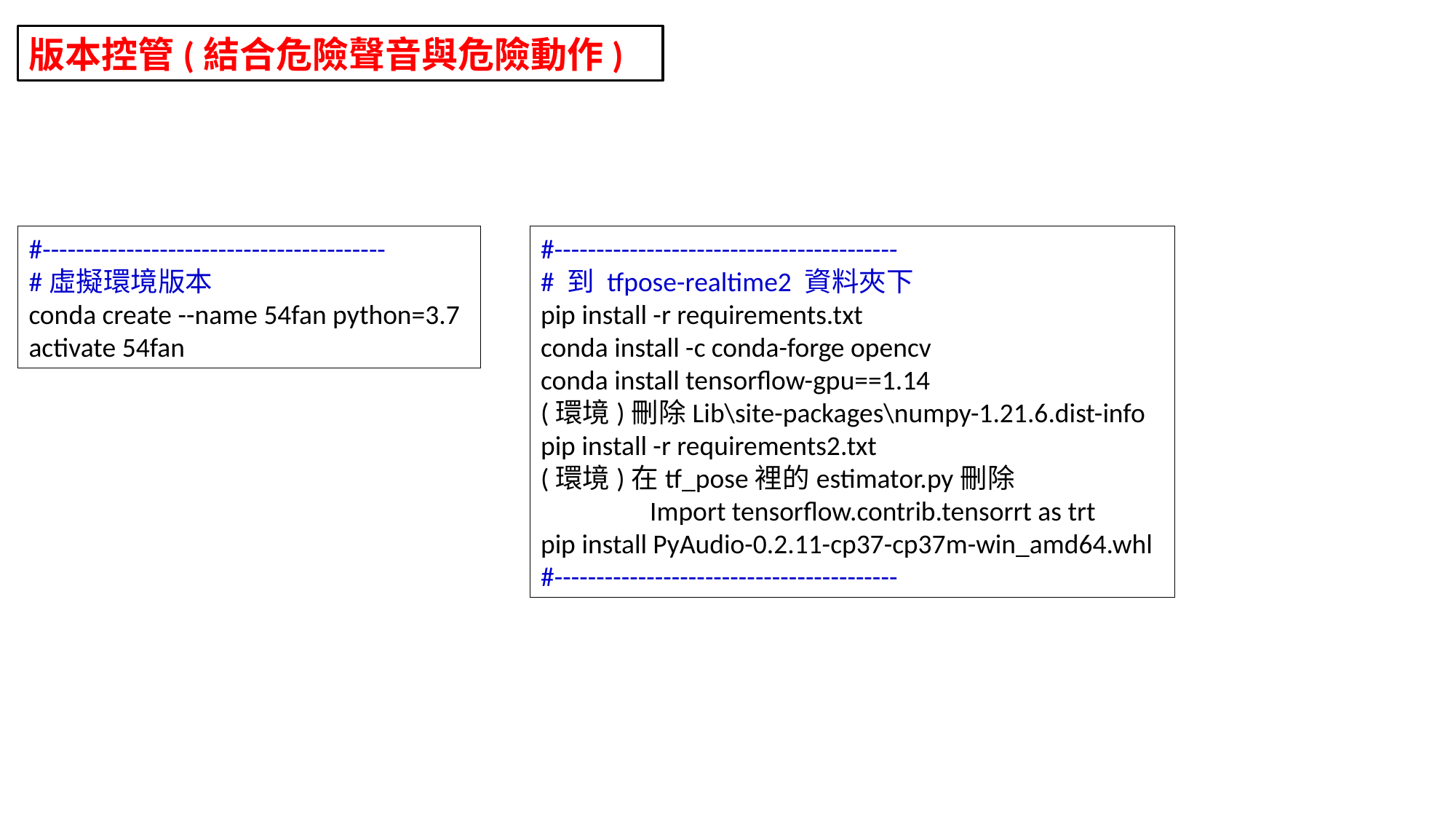

版本控管(結合危險聲音與危險動作)
#-----------------------------------------
#虛擬環境版本
conda create --name 54fan python=3.7
activate 54fan
#-----------------------------------------
# 到 tfpose-realtime2 資料夾下
pip install -r requirements.txt
conda install -c conda-forge opencv
conda install tensorflow-gpu==1.14
(環境)刪除Lib\site-packages\numpy-1.21.6.dist-info
pip install -r requirements2.txt
(環境)在tf_pose裡的estimator.py刪除
	Import tensorflow.contrib.tensorrt as trt
pip install PyAudio-0.2.11-cp37-cp37m-win_amd64.whl
#-----------------------------------------